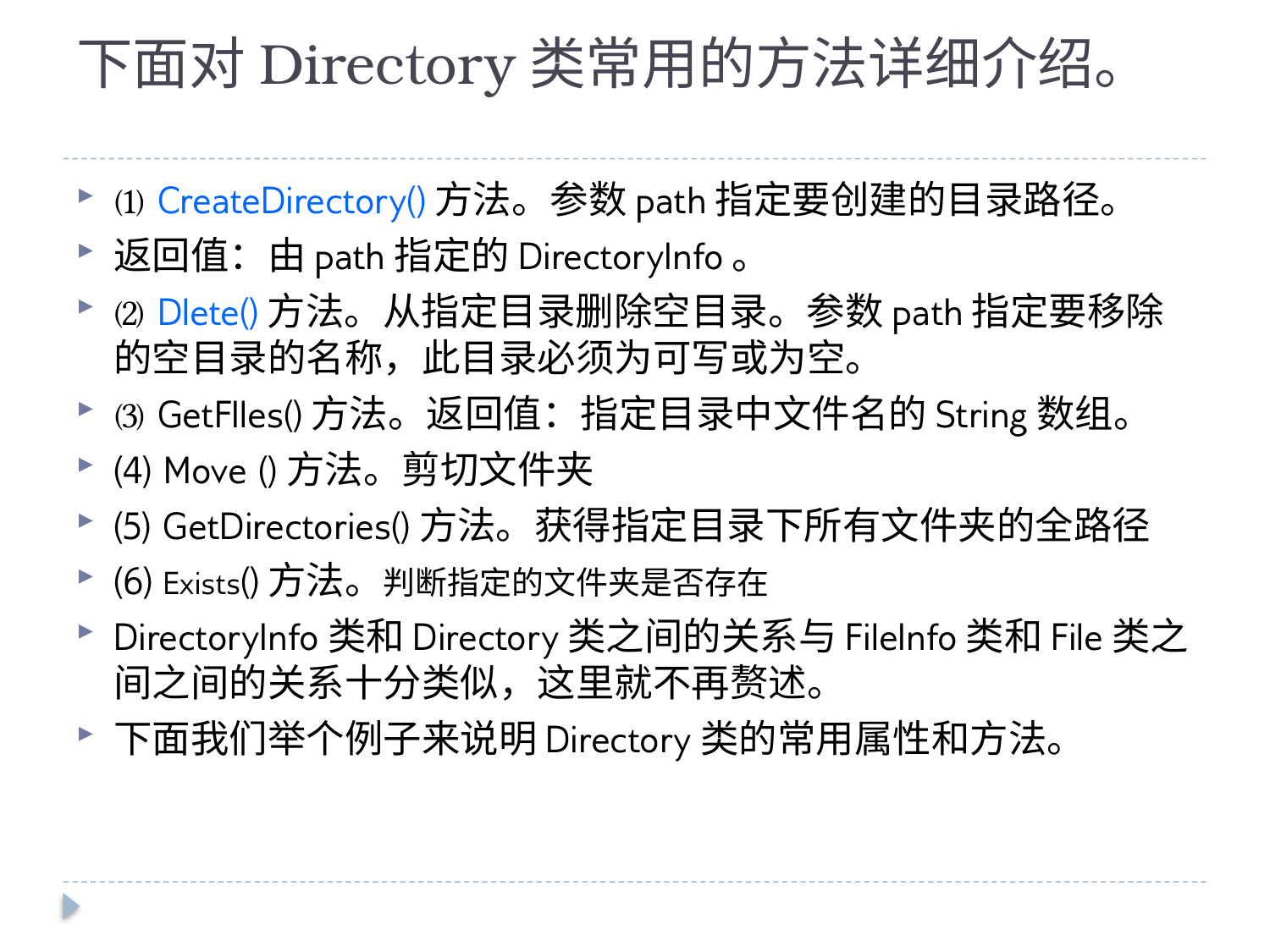

# 下面对Directory类常用的方法详细介绍。
⑴ CreateDirectory()方法。参数path指定要创建的目录路径。
返回值：由path指定的DirectoryInfo。
⑵ Dlete()方法。从指定目录删除空目录。参数path指定要移除的空目录的名称，此目录必须为可写或为空。
⑶ GetFIles()方法。返回值：指定目录中文件名的String数组。
(4) Move ()方法。剪切文件夹
(5) GetDirectories()方法。获得指定目录下所有文件夹的全路径
(6) Exists()方法。判断指定的文件夹是否存在
DirectoryInfo类和Directory类之间的关系与FileInfo类和File类之间之间的关系十分类似，这里就不再赘述。
下面我们举个例子来说明Directory类的常用属性和方法。